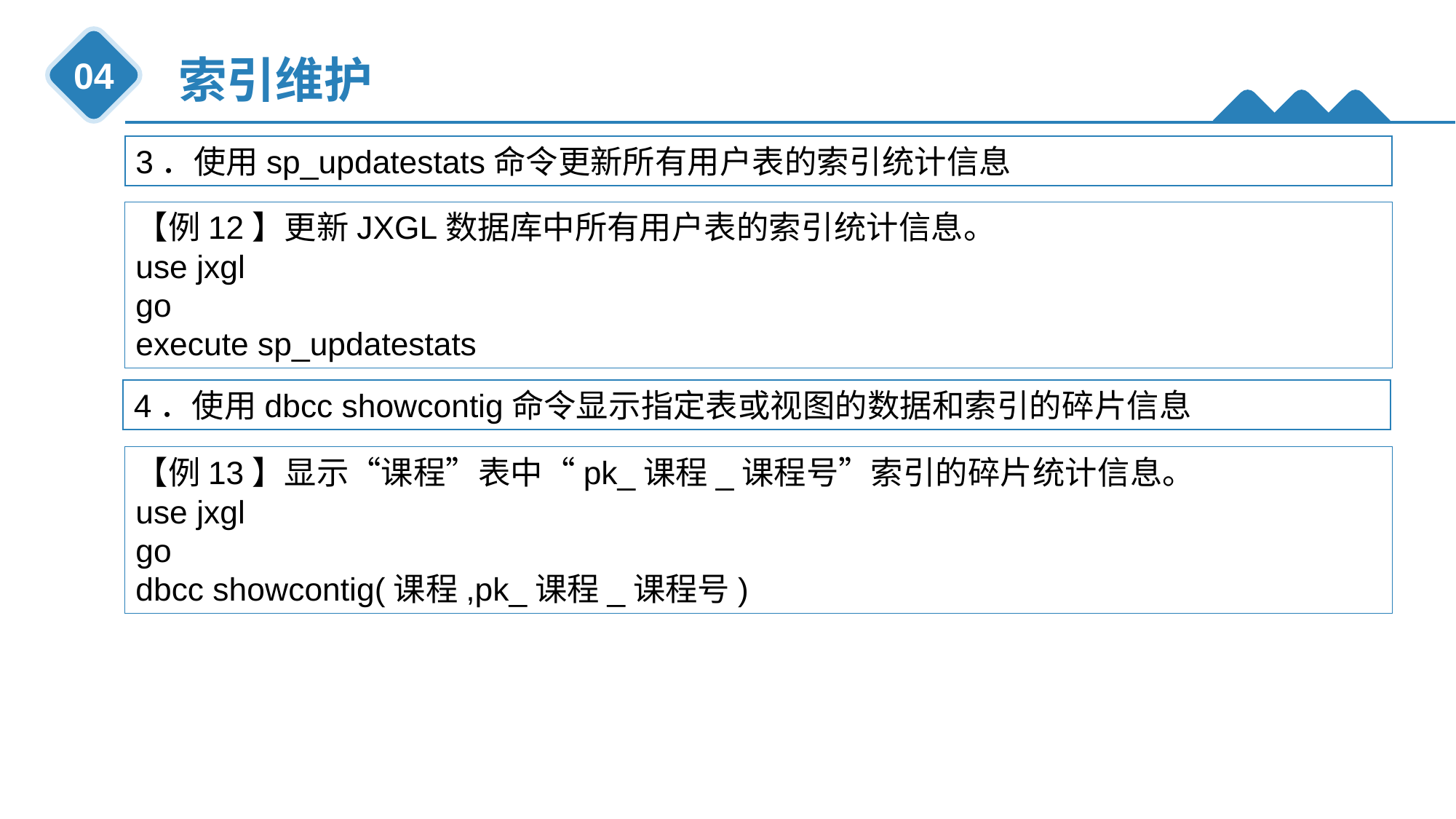

索引维护
04

3．使用sp_updatestats命令更新所有用户表的索引统计信息
【例12】更新JXGL数据库中所有用户表的索引统计信息。
use jxgl
go
execute sp_updatestats
数据库原理与应用
4．使用dbcc showcontig命令显示指定表或视图的数据和索引的碎片信息
【例13】显示“课程”表中“pk_课程_课程号”索引的碎片统计信息。
use jxgl
go
dbcc showcontig(课程,pk_课程_课程号)